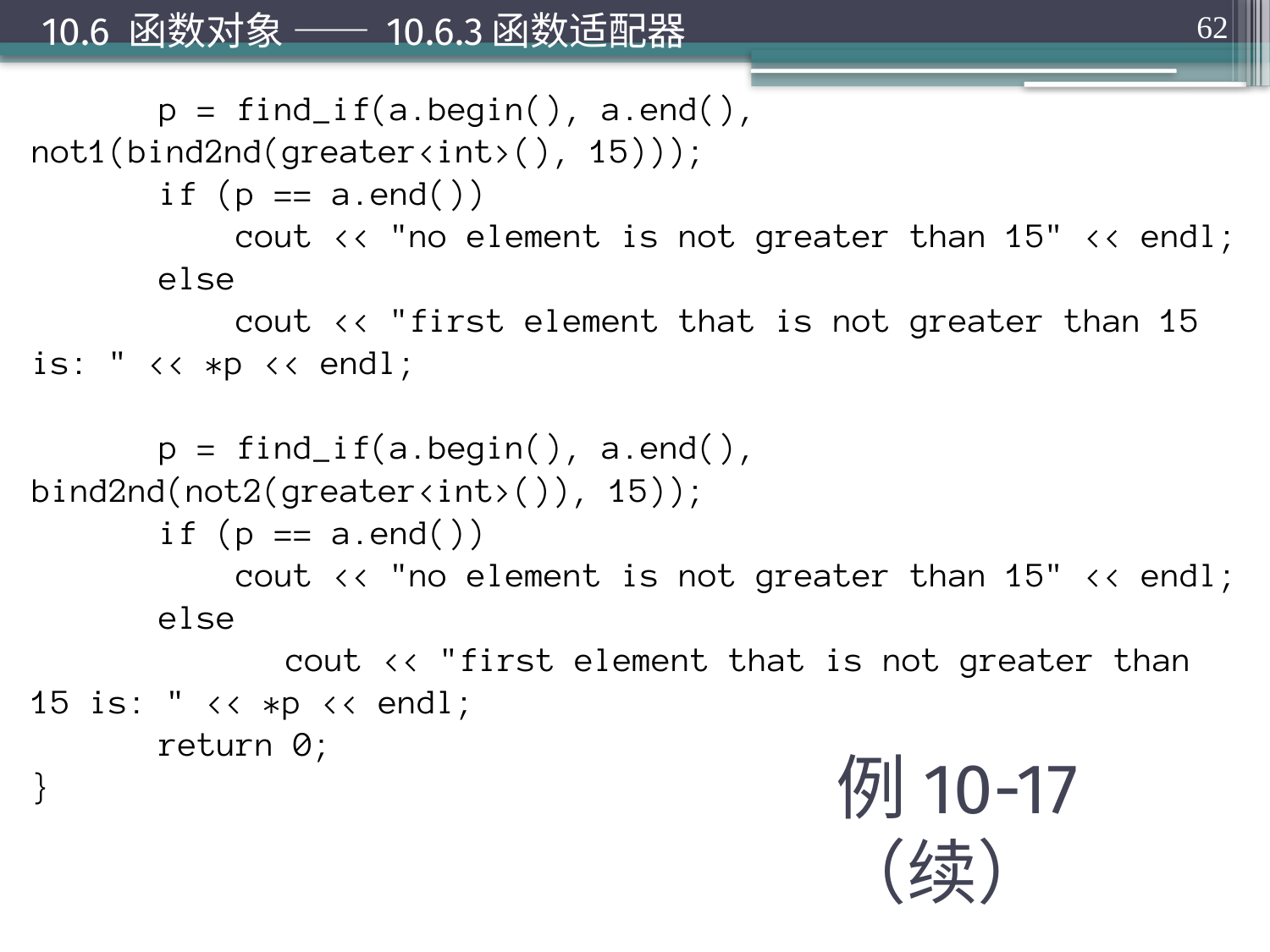

10.6 函数对象 —— 10.6.3函数适配器
62
	p = find_if(a.begin(), a.end(), not1(bind2nd(greater<int>(), 15)));
	if (p == a.end())
	    cout << "no element is not greater than 15" << endl;
	else
	    cout << "first element that is not greater than 15 is: " << *p << endl;

	p = find_if(a.begin(), a.end(), bind2nd(not2(greater<int>()), 15));
	if (p == a.end())
	    cout << "no element is not greater than 15" << endl;
	else
		cout << "first element that is not greater than 15 is: " << *p << endl;
	return 0;
}
# 例10-17（续）